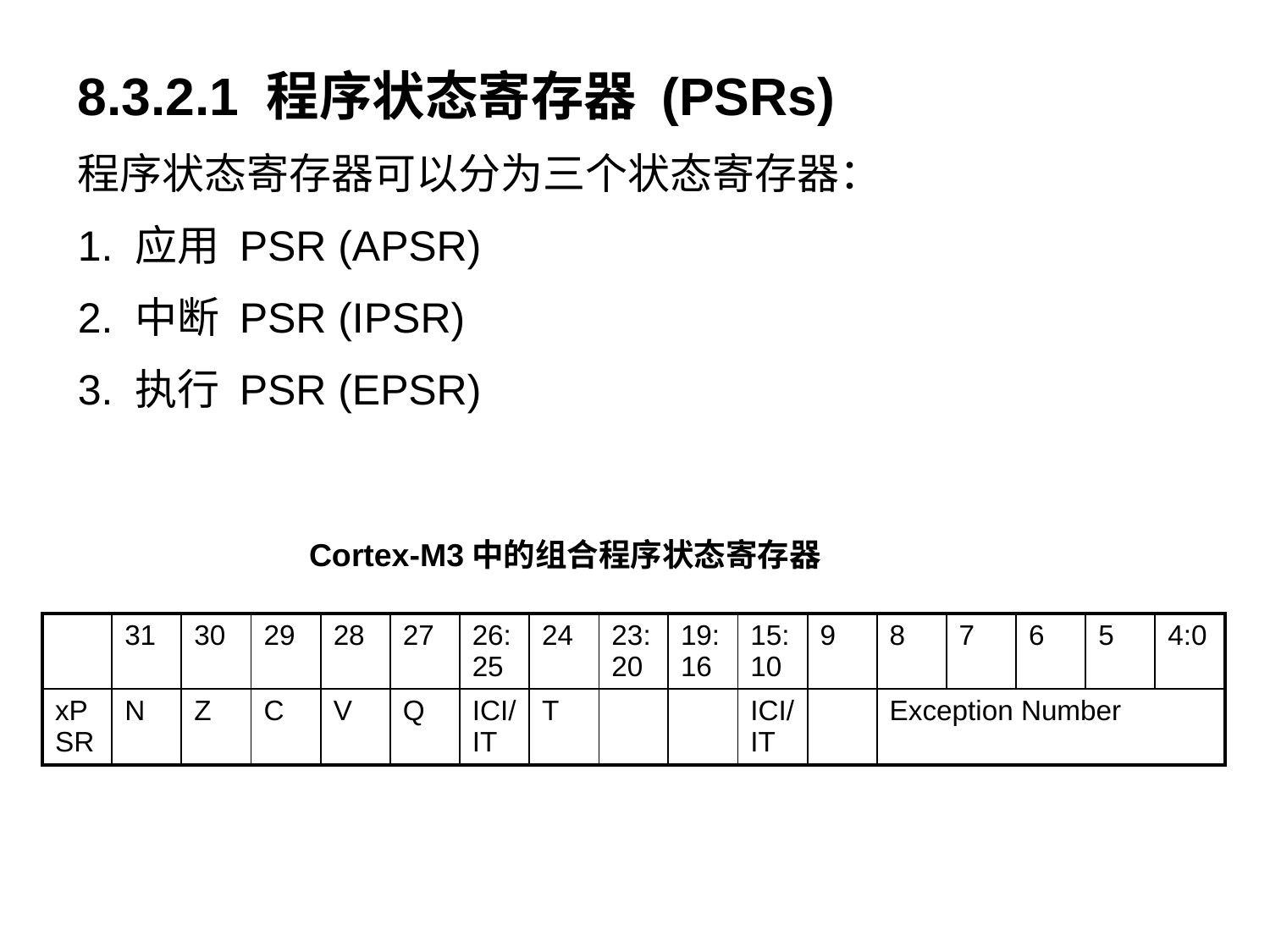

8.3.2.1 程序状态寄存器 (PSRs)
程序状态寄存器可以分为三个状态寄存器：
1. 应用 PSR (APSR)
2. 中断 PSR (IPSR)
3. 执行 PSR (EPSR)
Cortex-M3中的组合程序状态寄存器
|  | 31 | 30 | 29 | 28 | 27 | 26:25 | 24 | 23:20 | 19:16 | 15:10 | 9 | 8 | 7 | 6 | 5 | 4:0 |
| --- | --- | --- | --- | --- | --- | --- | --- | --- | --- | --- | --- | --- | --- | --- | --- | --- |
| xPSR | N | Z | C | V | Q | ICI/IT | T |  |  | ICI/IT |  | Exception Number |  |  |  |  |